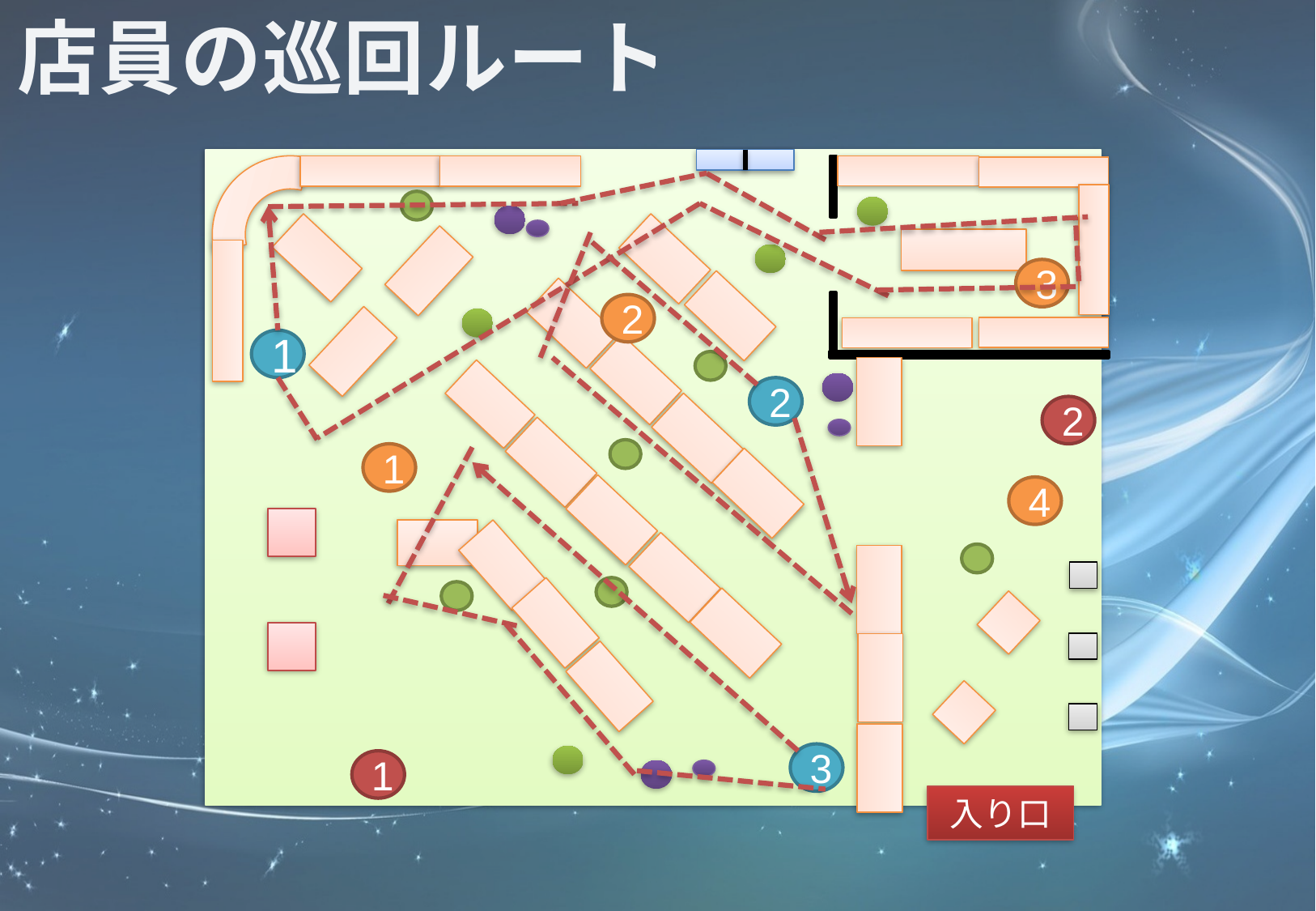

店員の巡回ルート

入り口

3
2

1

2
2

1

3

1

4